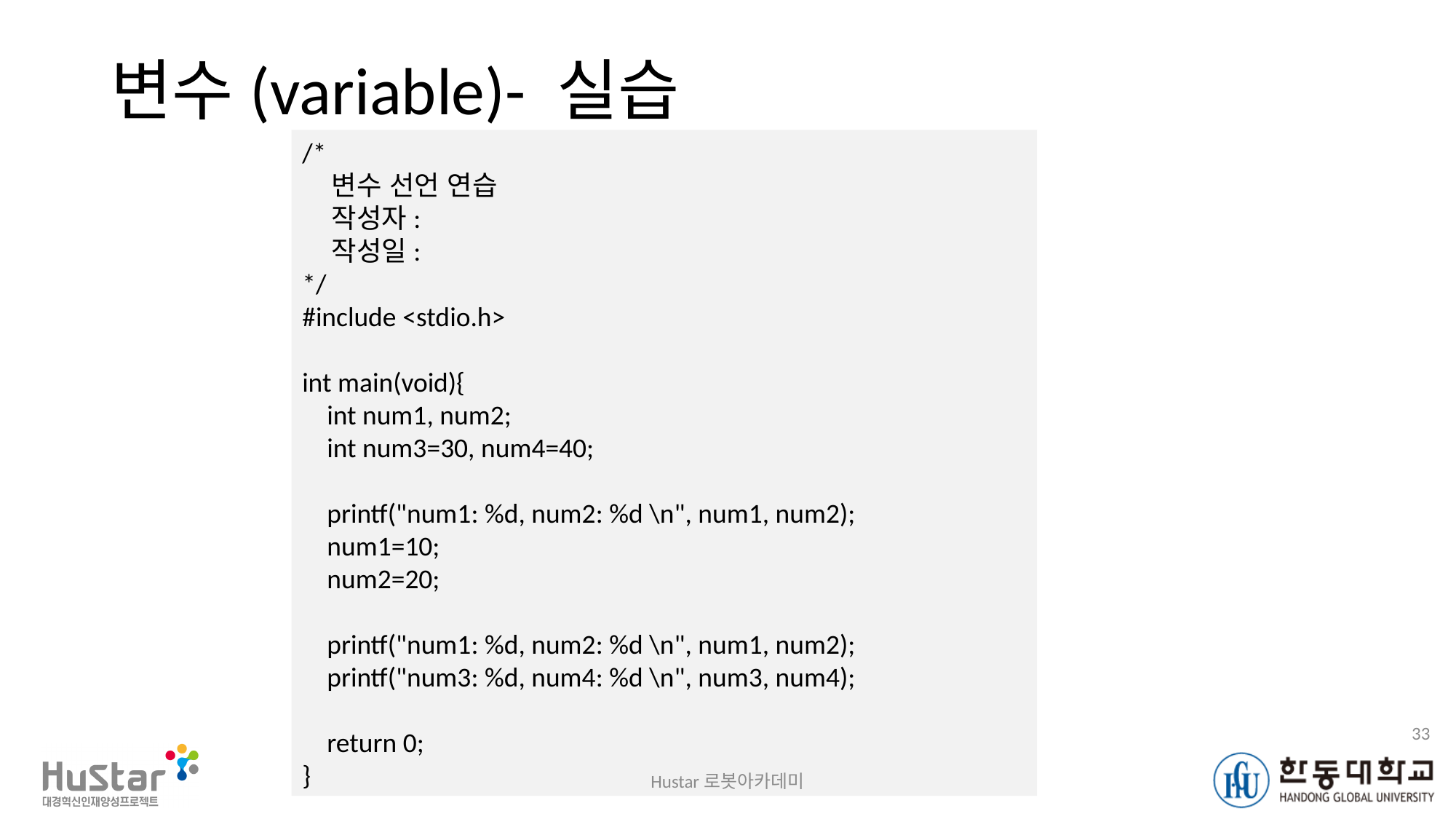

# 변수(variable)- 실습
/*
   변수 선언 연습
   작성자:
   작성일:
*/
#include <stdio.h>
int main(void){
    int num1, num2;
    int num3=30, num4=40;
    printf("num1: %d, num2: %d \n", num1, num2);
    num1=10;
    num2=20;
    printf("num1: %d, num2: %d \n", num1, num2);
    printf("num3: %d, num4: %d \n", num3, num4);
    return 0;
}
33
Hustar로봇아카데미